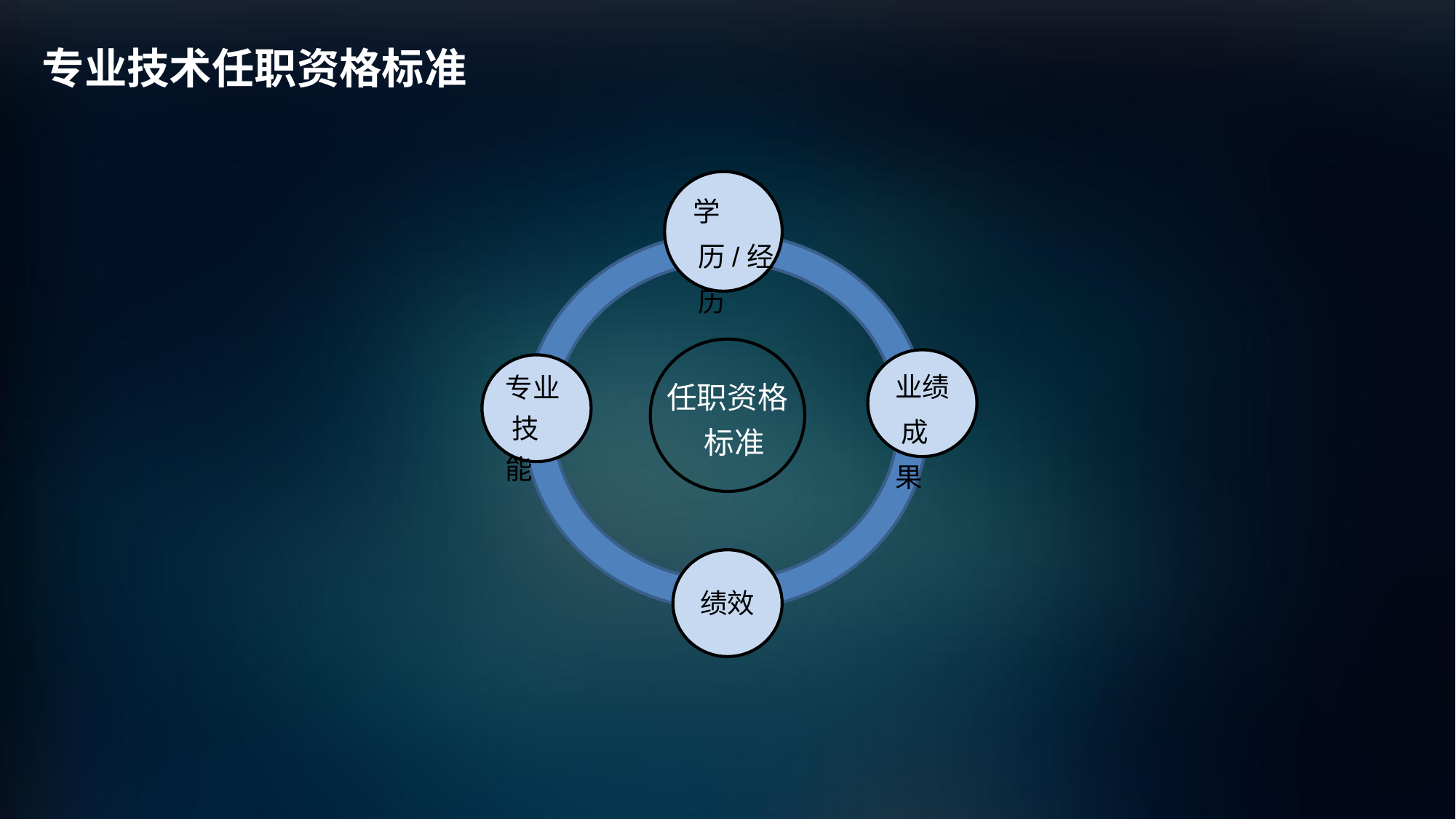

# 专业技术任职资格标准

学历/经历

业绩  成果
专业  技能
任职资格  标准

绩效